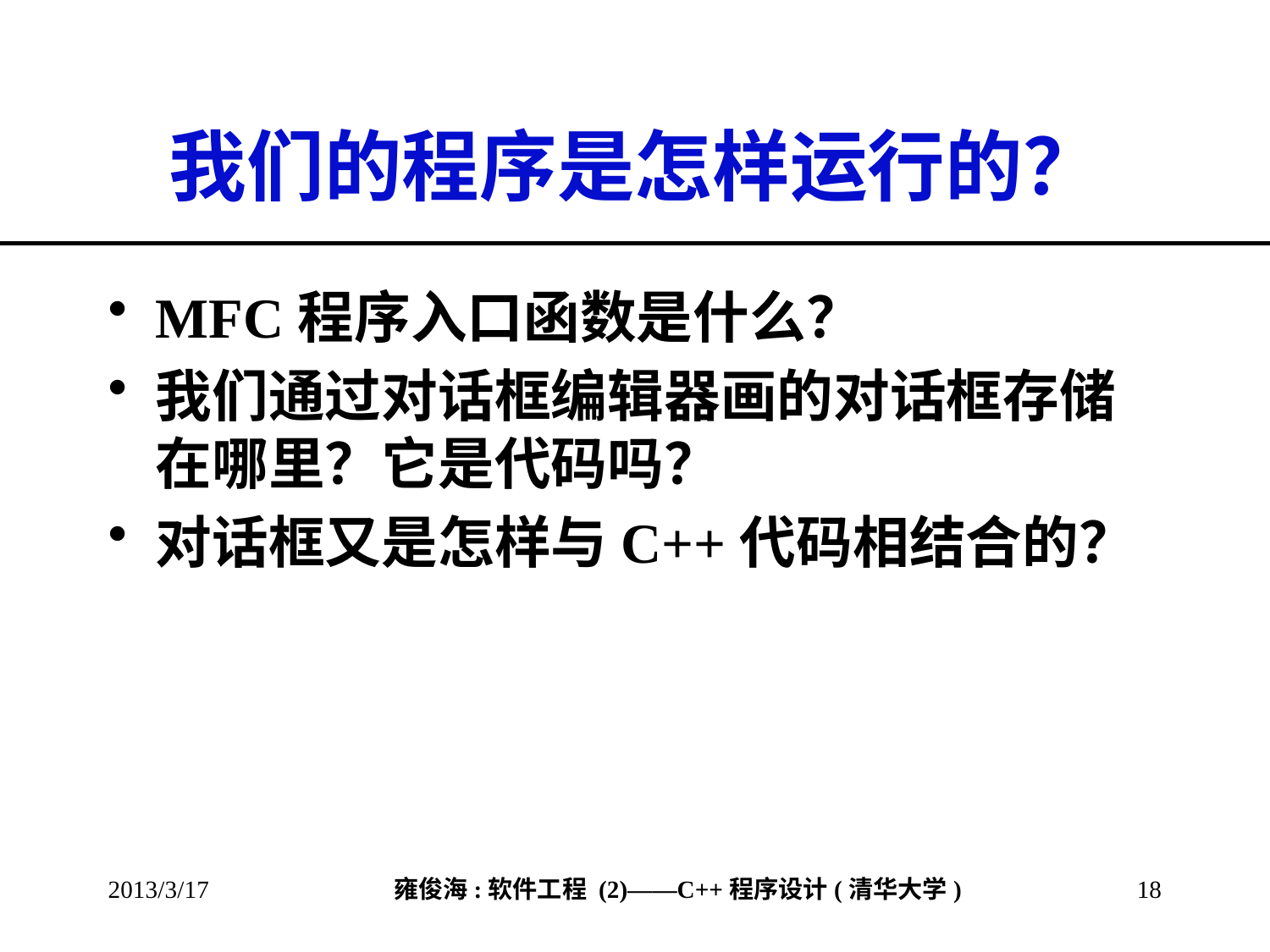

# 我们的程序是怎样运行的？
MFC程序入口函数是什么？
我们通过对话框编辑器画的对话框存储在哪里？它是代码吗？
对话框又是怎样与C++代码相结合的？
2013/3/17
18